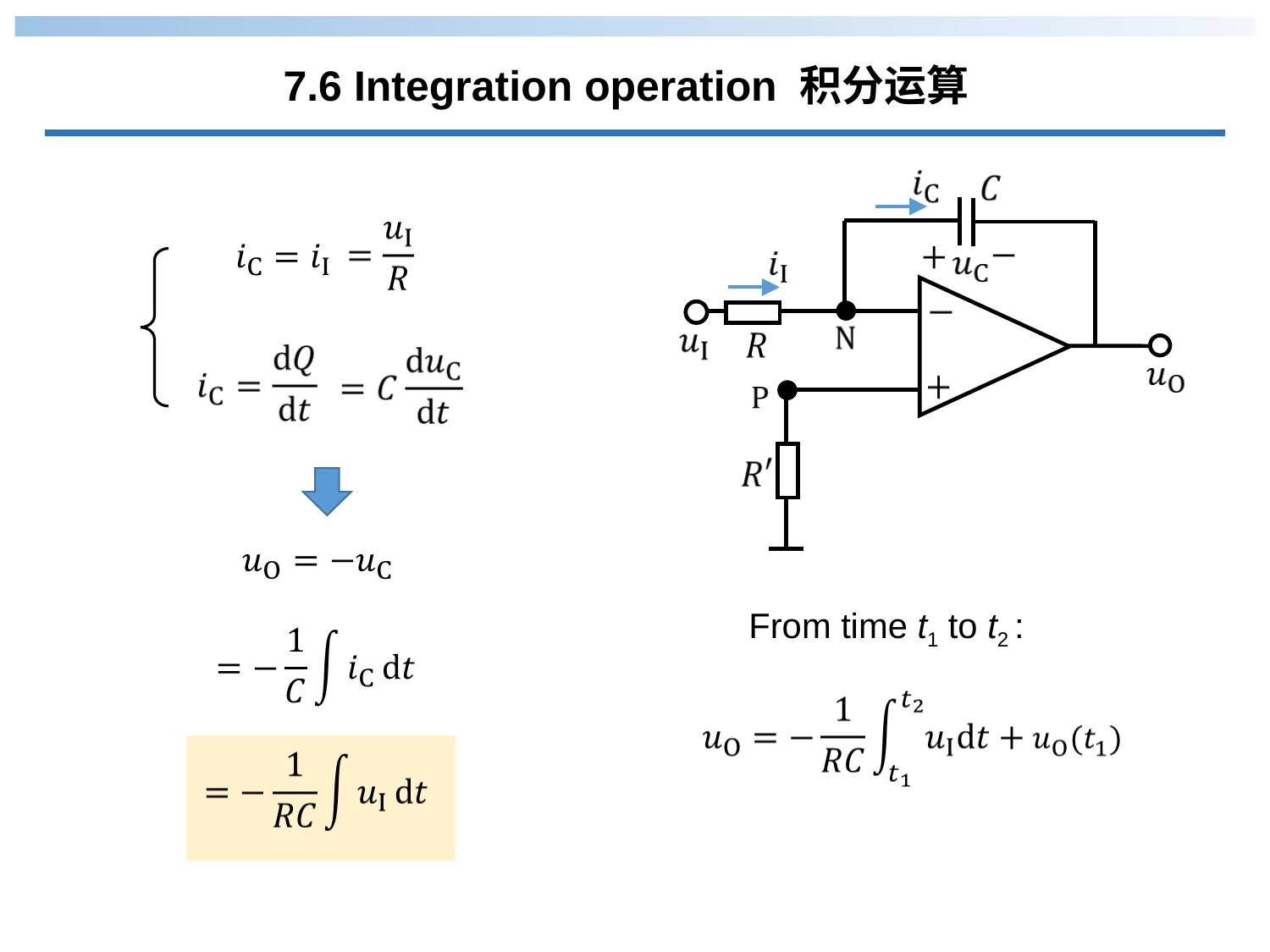

7.6 Integration operation 积分运算

From time t1 to t2 :